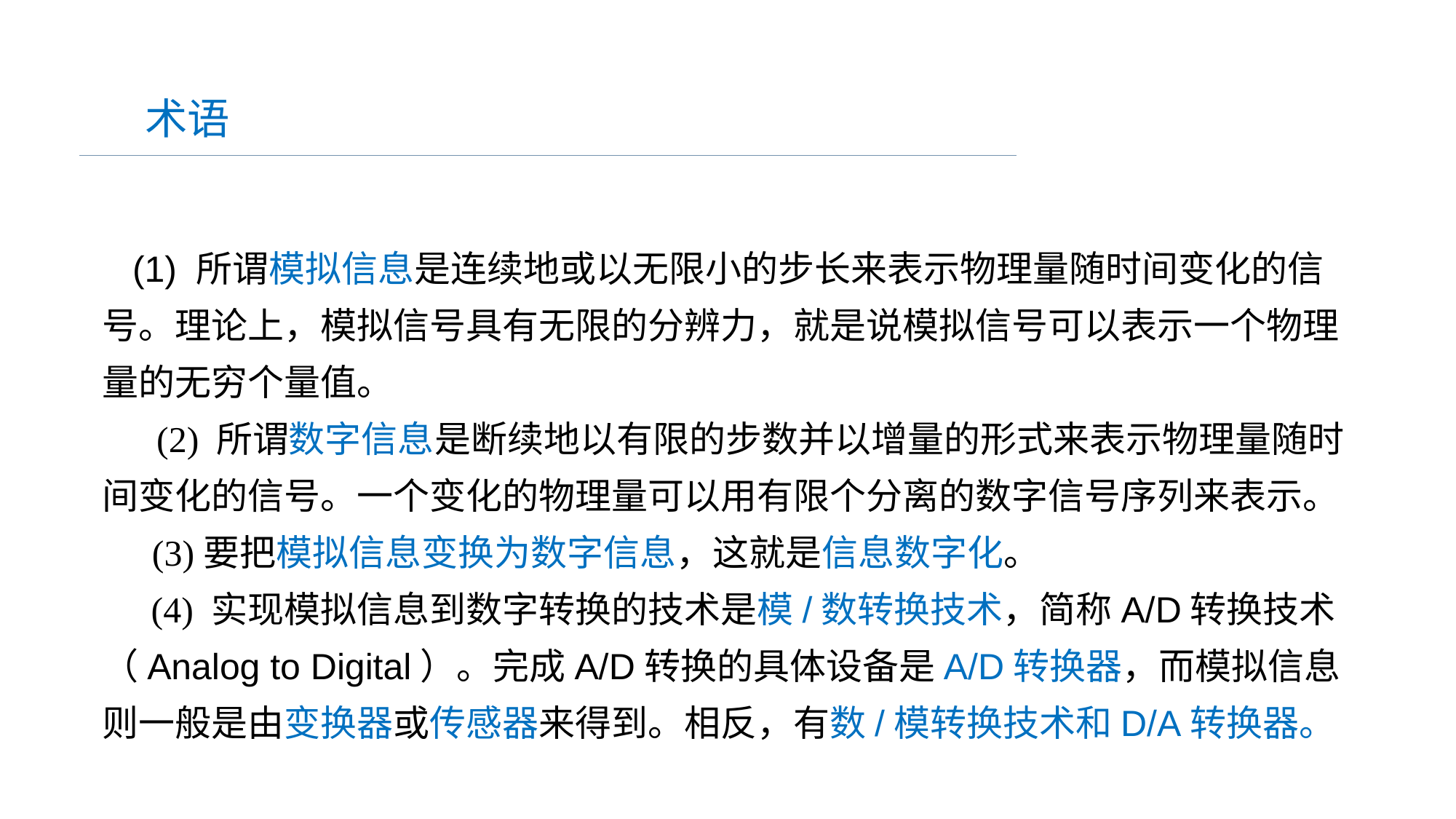

术语
   (1) 所谓模拟信息是连续地或以无限小的步长来表示物理量随时间变化的信号。理论上，模拟信号具有无限的分辨力，就是说模拟信号可以表示一个物理量的无穷个量值。
      (2) 所谓数字信息是断续地以有限的步数并以增量的形式来表示物理量随时间变化的信号。一个变化的物理量可以用有限个分离的数字信号序列来表示。
      (3)要把模拟信息变换为数字信息，这就是信息数字化。
      (4) 实现模拟信息到数字转换的技术是模/数转换技术，简称A/D转换技术（Analog to Digital）。完成A/D转换的具体设备是A/D转换器，而模拟信息则一般是由变换器或传感器来得到。相反，有数/模转换技术和D/A转换器。